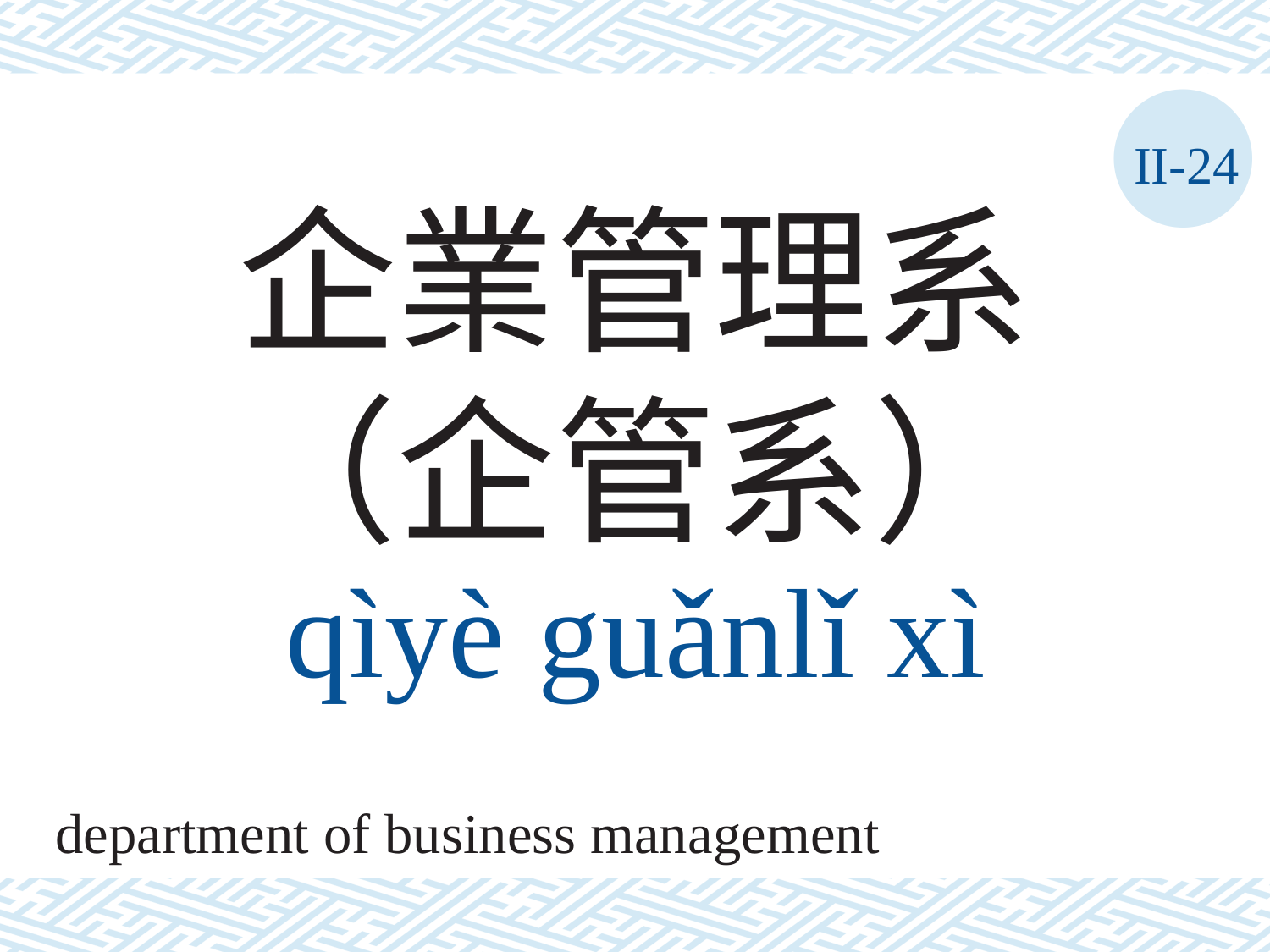

II-24
企業管理系
（企管系）
qìyè	guǎnlǐ	xì
department of business management